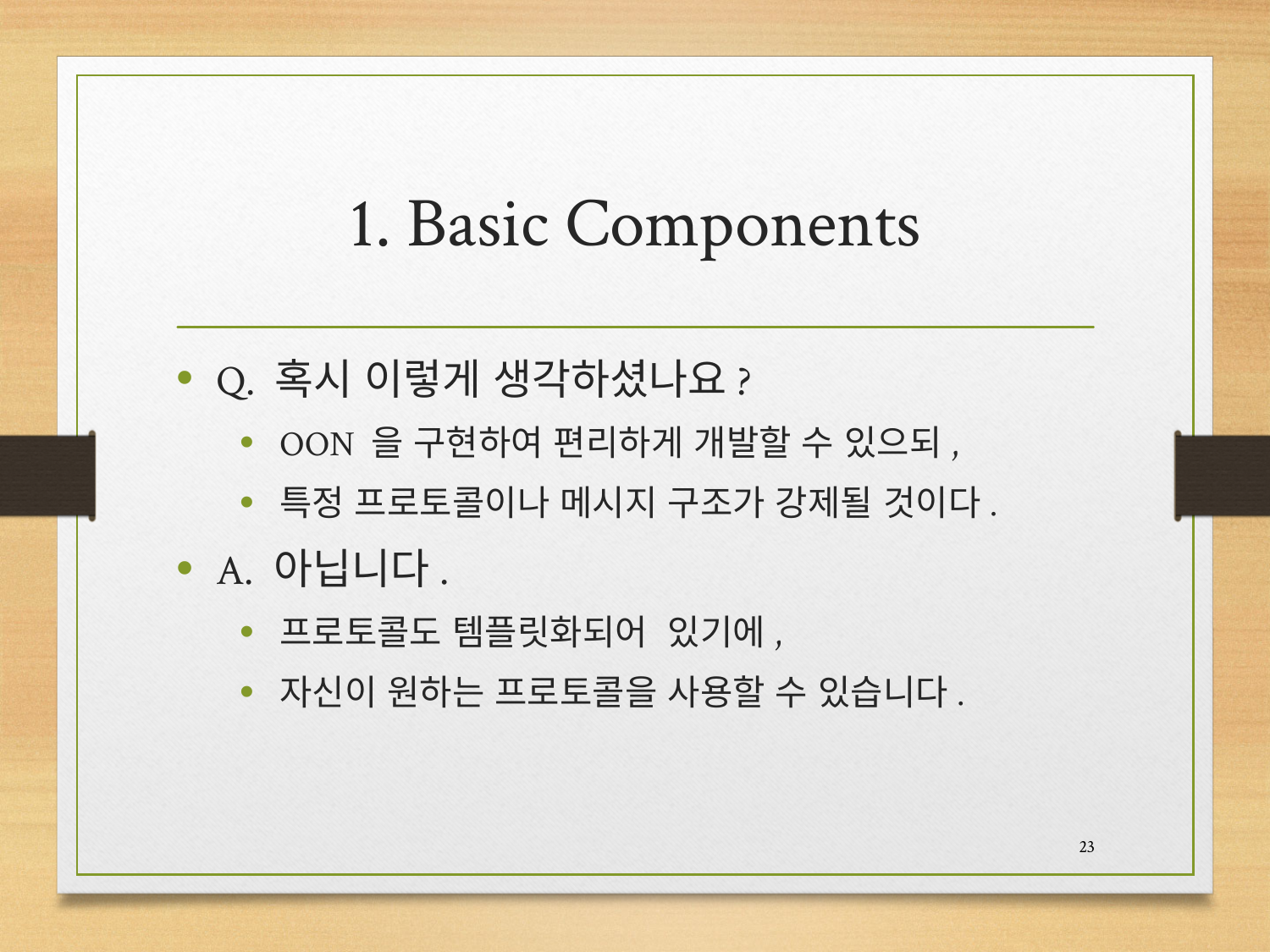

# 1. Basic Components
Q. 혹시 이렇게 생각하셨나요?
OON 을 구현하여 편리하게 개발할 수 있으되,
특정 프로토콜이나 메시지 구조가 강제될 것이다.
A. 아닙니다.
프로토콜도 템플릿화되어  있기에,
자신이 원하는 프로토콜을 사용할 수 있습니다.
23